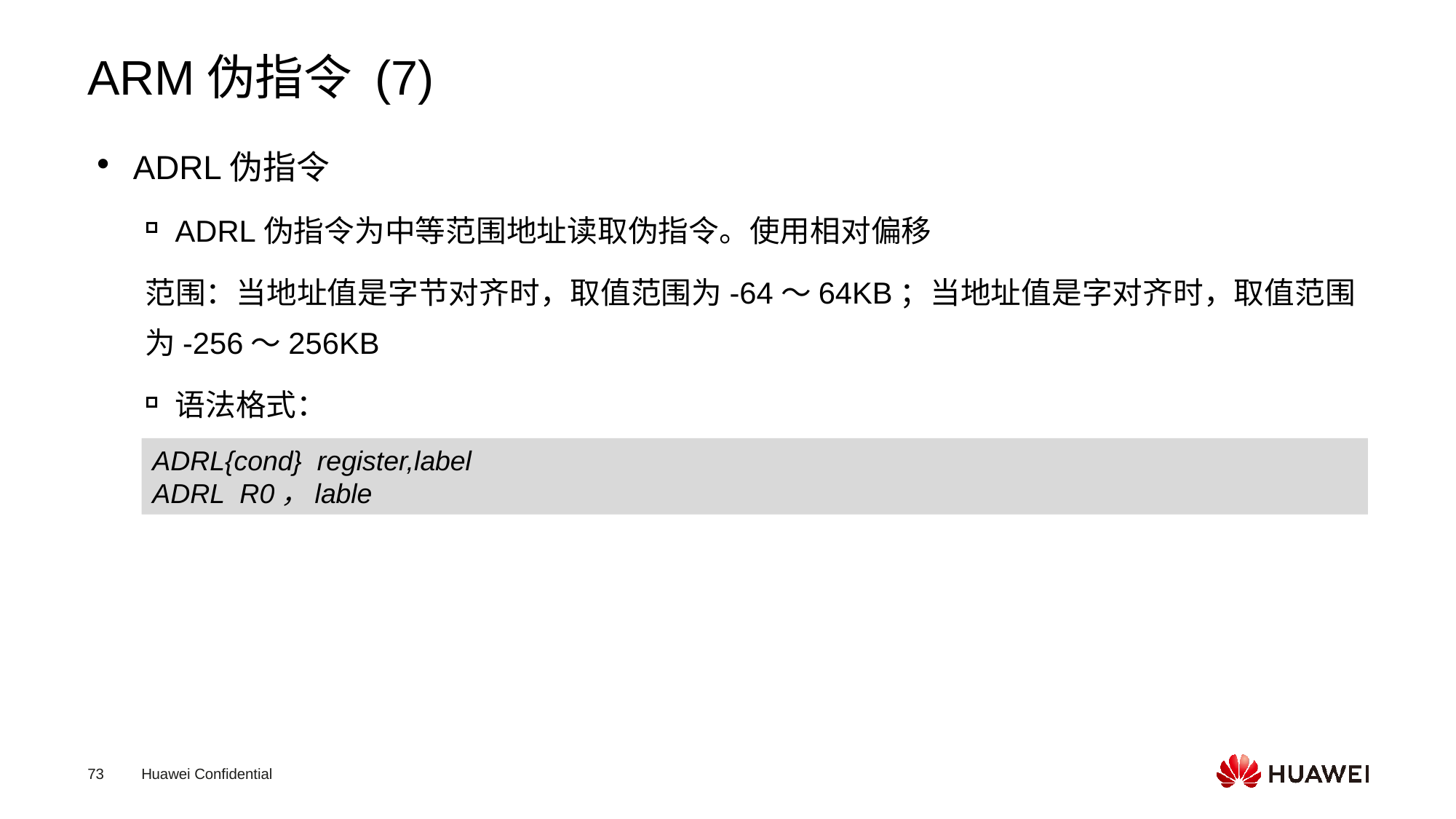

# ARM伪指令 (7)
ADRL伪指令
ADRL伪指令为中等范围地址读取伪指令。使用相对偏移
范围：当地址值是字节对齐时，取值范围为-64～64KB；当地址值是字对齐时，取值范围为-256～256KB
语法格式：

ADRL{cond}  register,label
ADRL  R0，lable